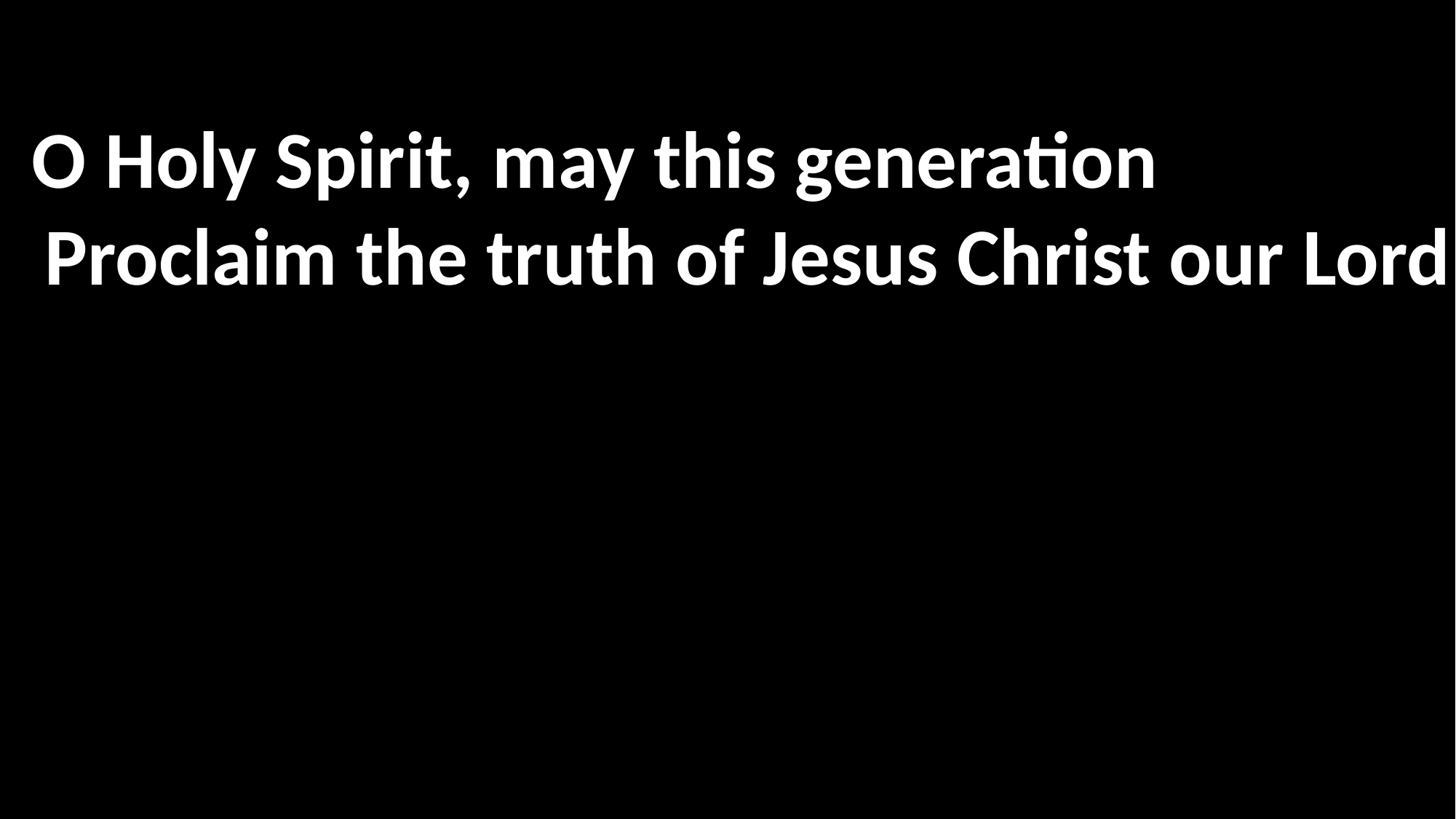

# 성령이여 이 세대를 향해
주의 진리를 선포케 하소서

聖靈降臨 復興這世代
傳揚主耶穌基督的真理

O Holy Spirit, may this generation
Proclaim the truth of Jesus Christ our Lord